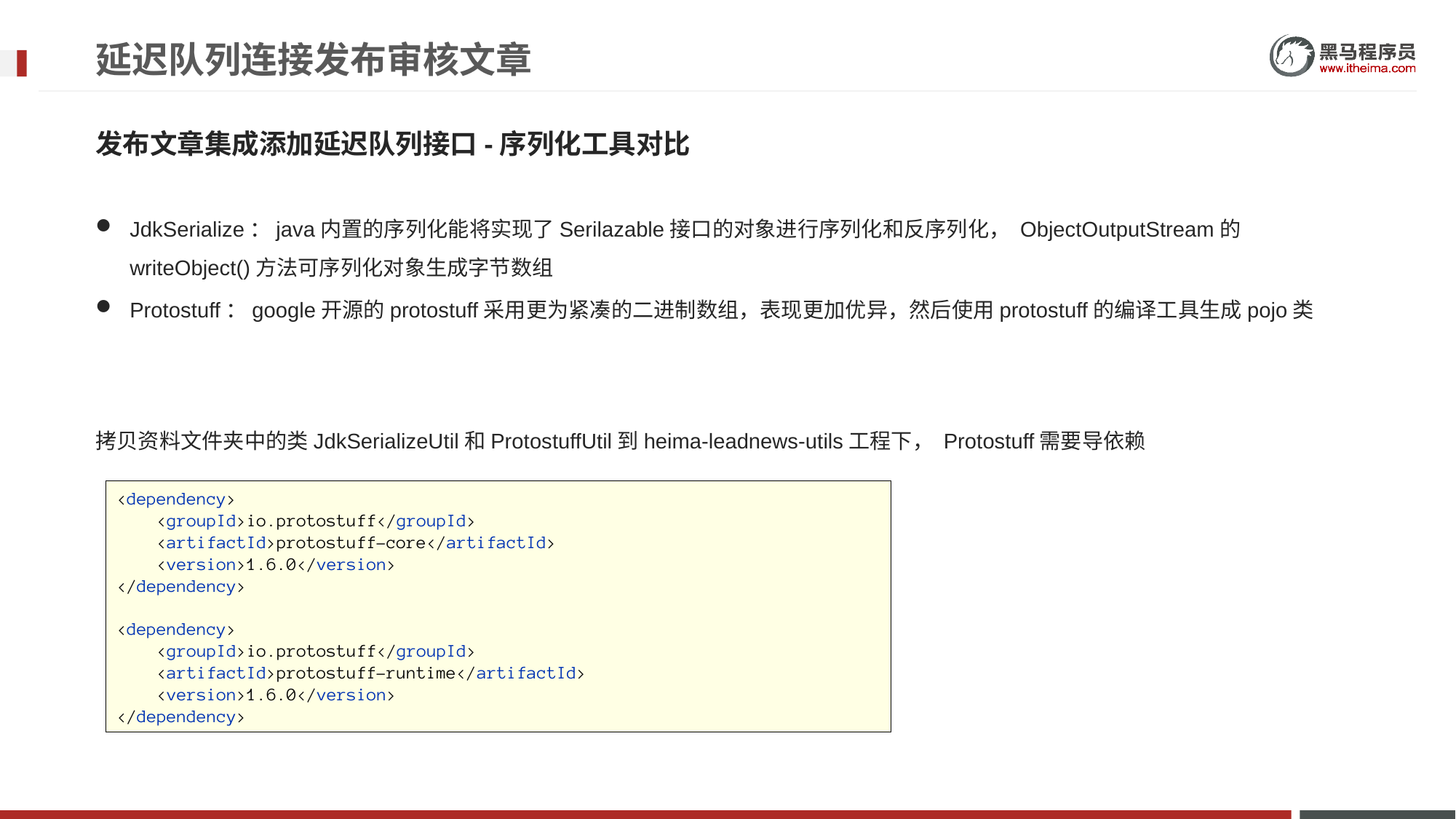

# 延迟队列连接发布审核文章
发布文章集成添加延迟队列接口-序列化工具对比
JdkSerialize：java内置的序列化能将实现了Serilazable接口的对象进行序列化和反序列化， ObjectOutputStream的writeObject()方法可序列化对象生成字节数组
Protostuff：google开源的protostuff采用更为紧凑的二进制数组，表现更加优异，然后使用protostuff的编译工具生成pojo类
拷贝资料文件夹中的类JdkSerializeUtil和ProtostuffUtil到heima-leadnews-utils工程下， Protostuff需要导依赖
<dependency>
    <groupId>io.protostuff</groupId>
    <artifactId>protostuff-core</artifactId>
    <version>1.6.0</version>
</dependency>
<dependency>
    <groupId>io.protostuff</groupId>
    <artifactId>protostuff-runtime</artifactId>
    <version>1.6.0</version>
</dependency>